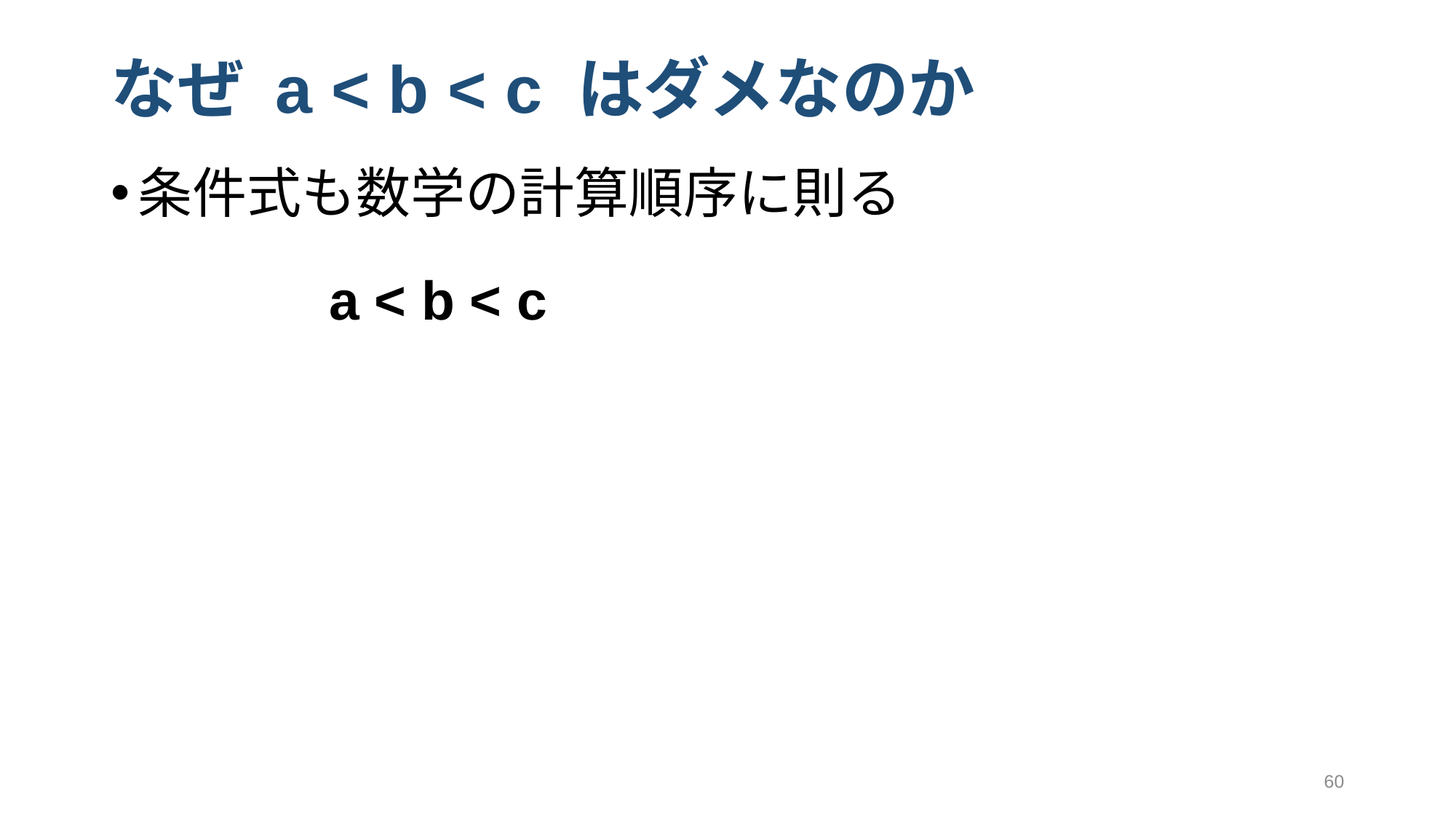

# なぜ a < b < c はダメなのか
条件式も数学の計算順序に則る
		a < b < c
60